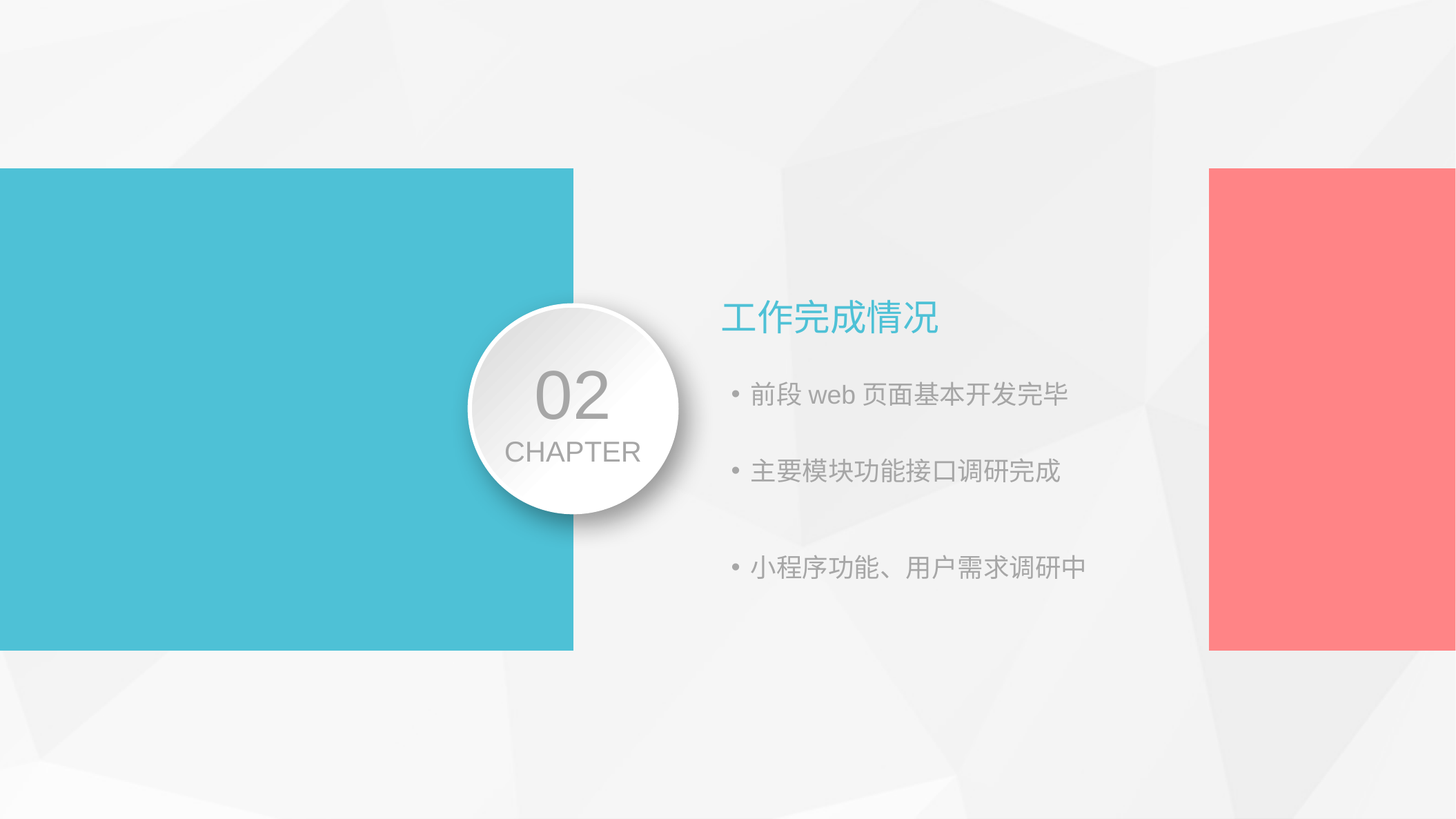

工作完成情况

02
CHAPTER
前段web页面基本开发完毕
主要模块功能接口调研完成
小程序功能、用户需求调研中